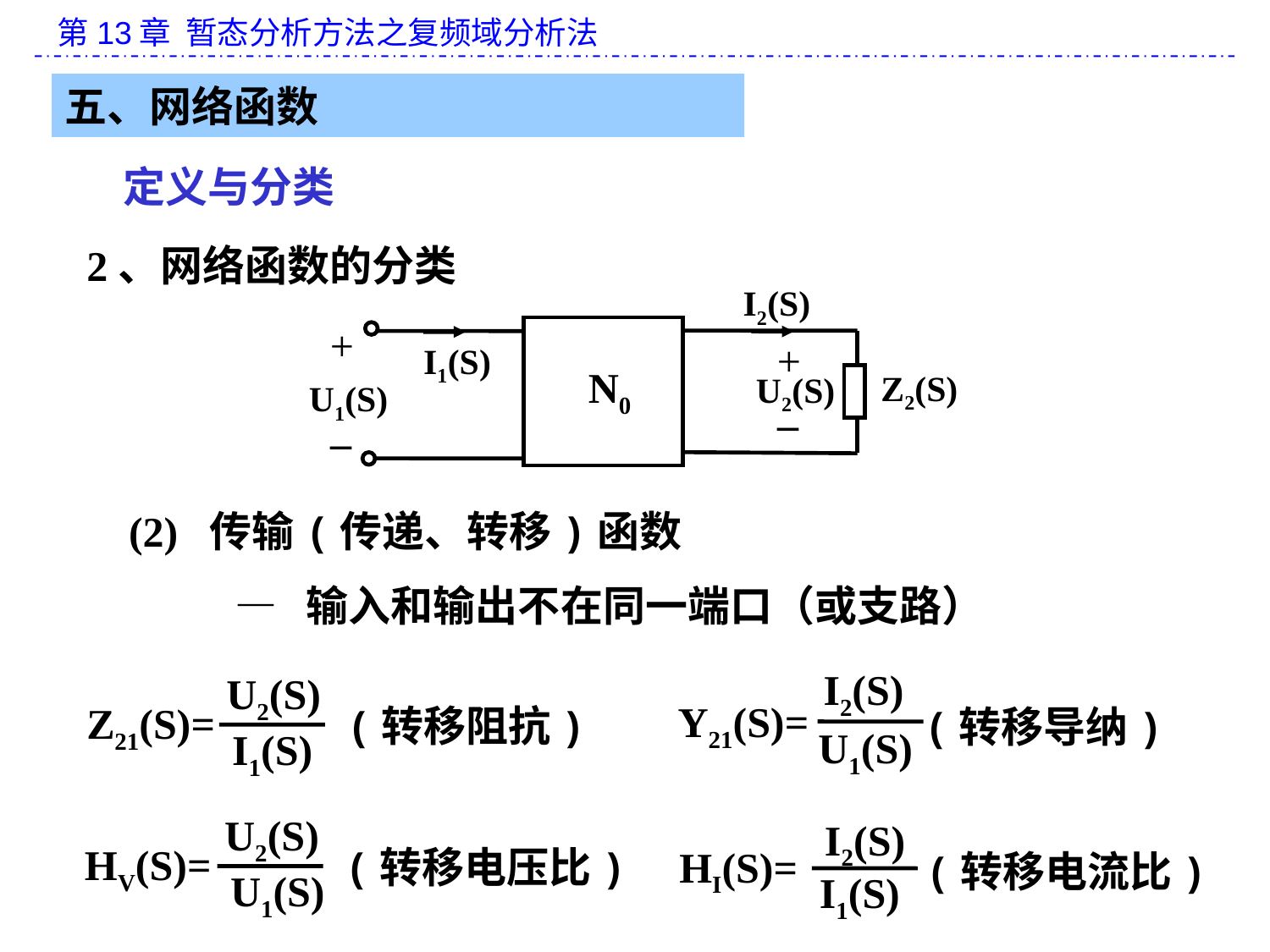

五、网络函数
定义与分类
2、网络函数的分类
I2(S)
+

+

I1(S)
N0
Z2(S)
U2(S)

U1(S)
–
–

(2)  传输(传递、转移)函数
—  输入和输出不在同一端口（或支路）
I2(S)
Y21(S)=
(转移导纳)
U1(S)

U2(S)
Z21(S)=
I1(S)

(转移阻抗)
U2(S)
HV(S)=
U1(S)

(转移电压比)
I2(S)
HI(S)=
I1(S)

(转移电流比)